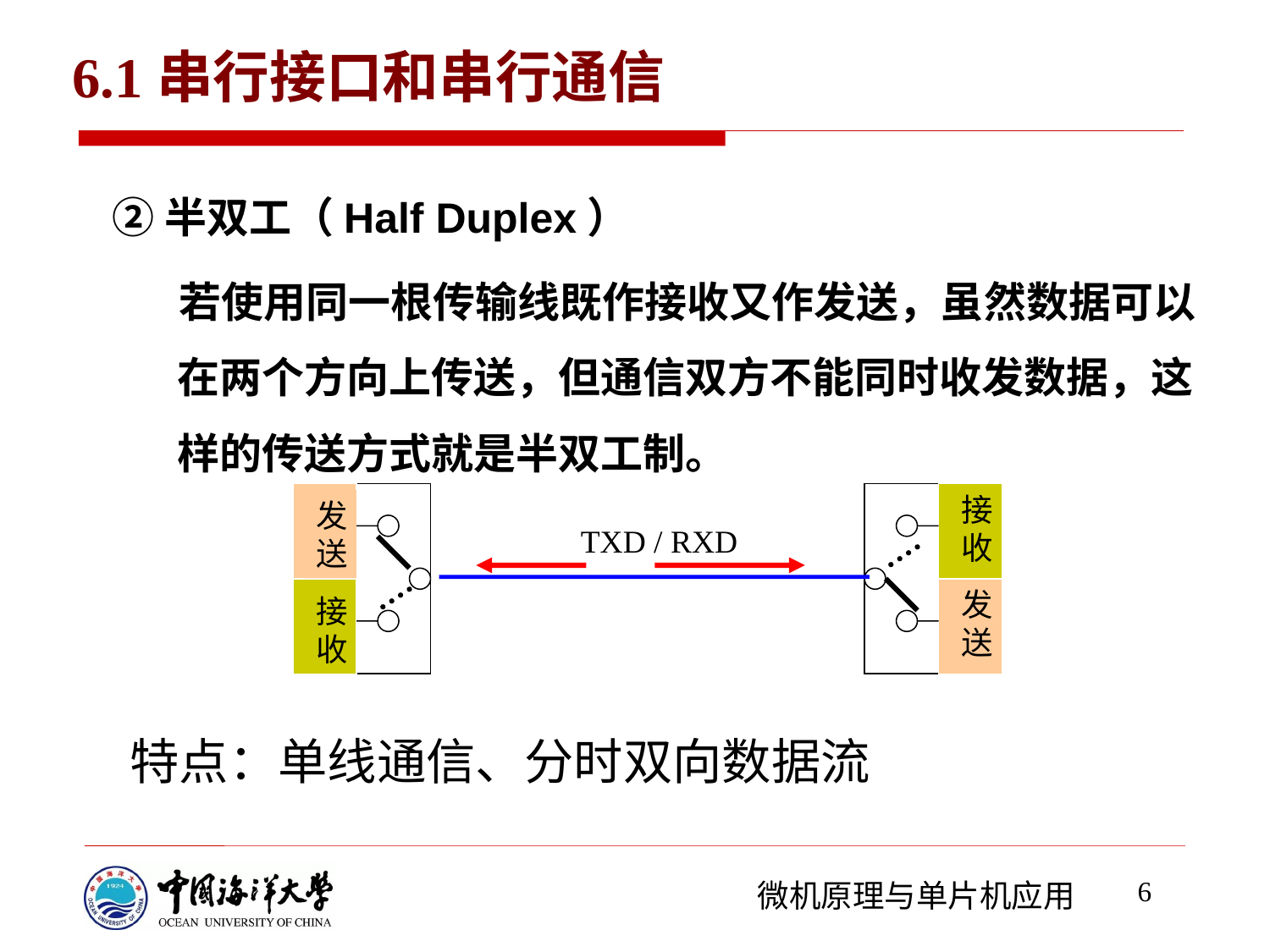

6.1串行接口和串行通信
②半双工（Half Duplex）
      若使用同一根传输线既作接收又作发送，虽然数据可以在两个方向上传送，但通信双方不能同时收发数据，这样的传送方式就是半双工制。

接收
发送

TXD / RXD

发送
接收

特点：单线通信、分时双向数据流
6